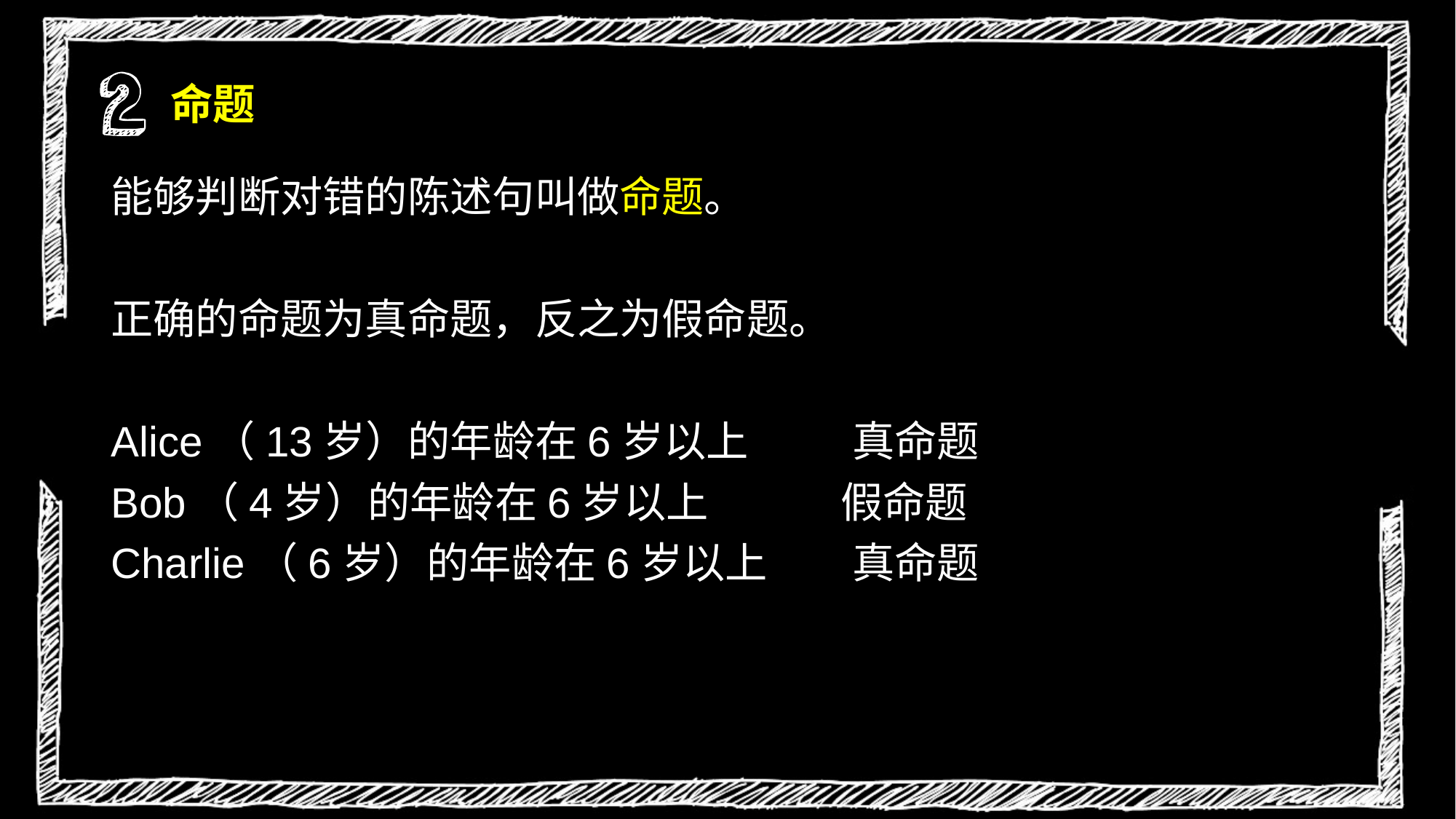

命题
能够判断对错的陈述句叫做命题。

正确的命题为真命题，反之为假命题。

Alice（13岁）的年龄在6岁以上           真命题
Bob（4岁）的年龄在6岁以上              假命题
Charlie（6岁）的年龄在6岁以上         真命题